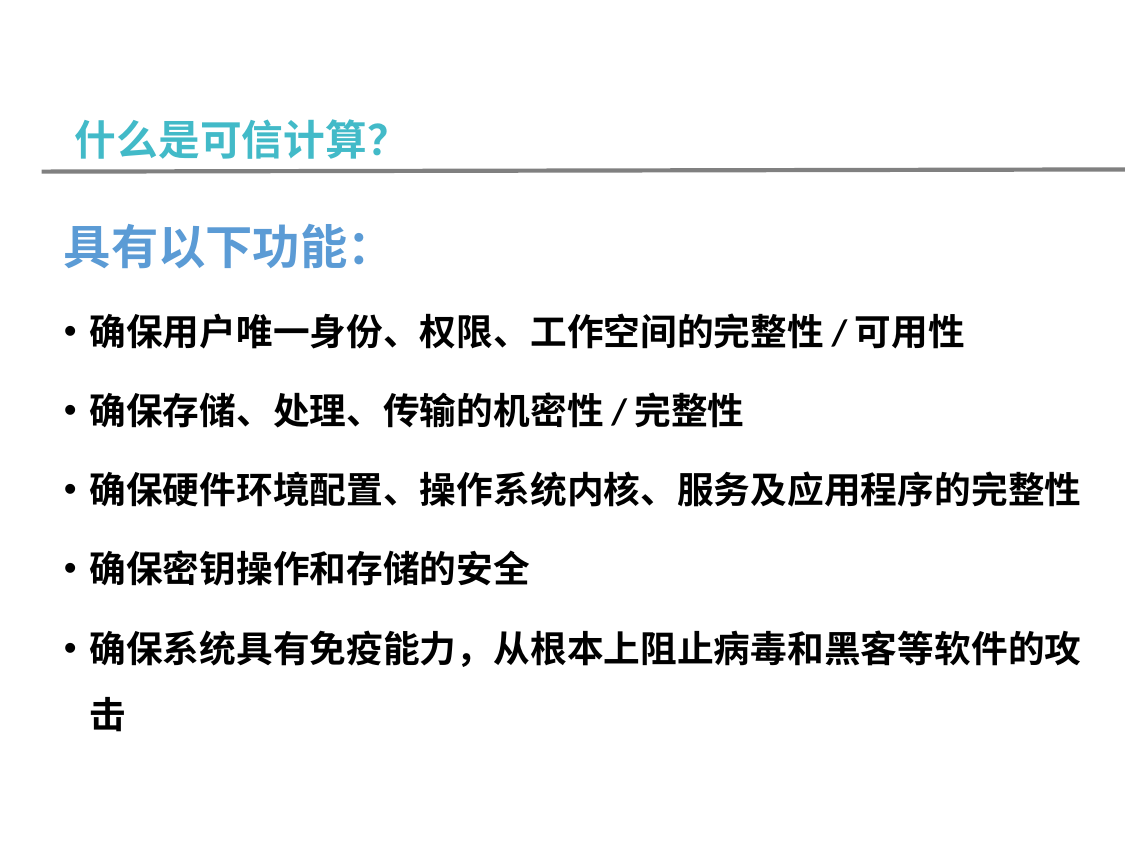

什么是可信计算？
具有以下功能：
确保用户唯一身份、权限、工作空间的完整性/可用性
确保存储、处理、传输的机密性/完整性
确保硬件环境配置、操作系统内核、服务及应用程序的完整性
确保密钥操作和存储的安全
确保系统具有免疫能力，从根本上阻止病毒和黑客等软件的攻击